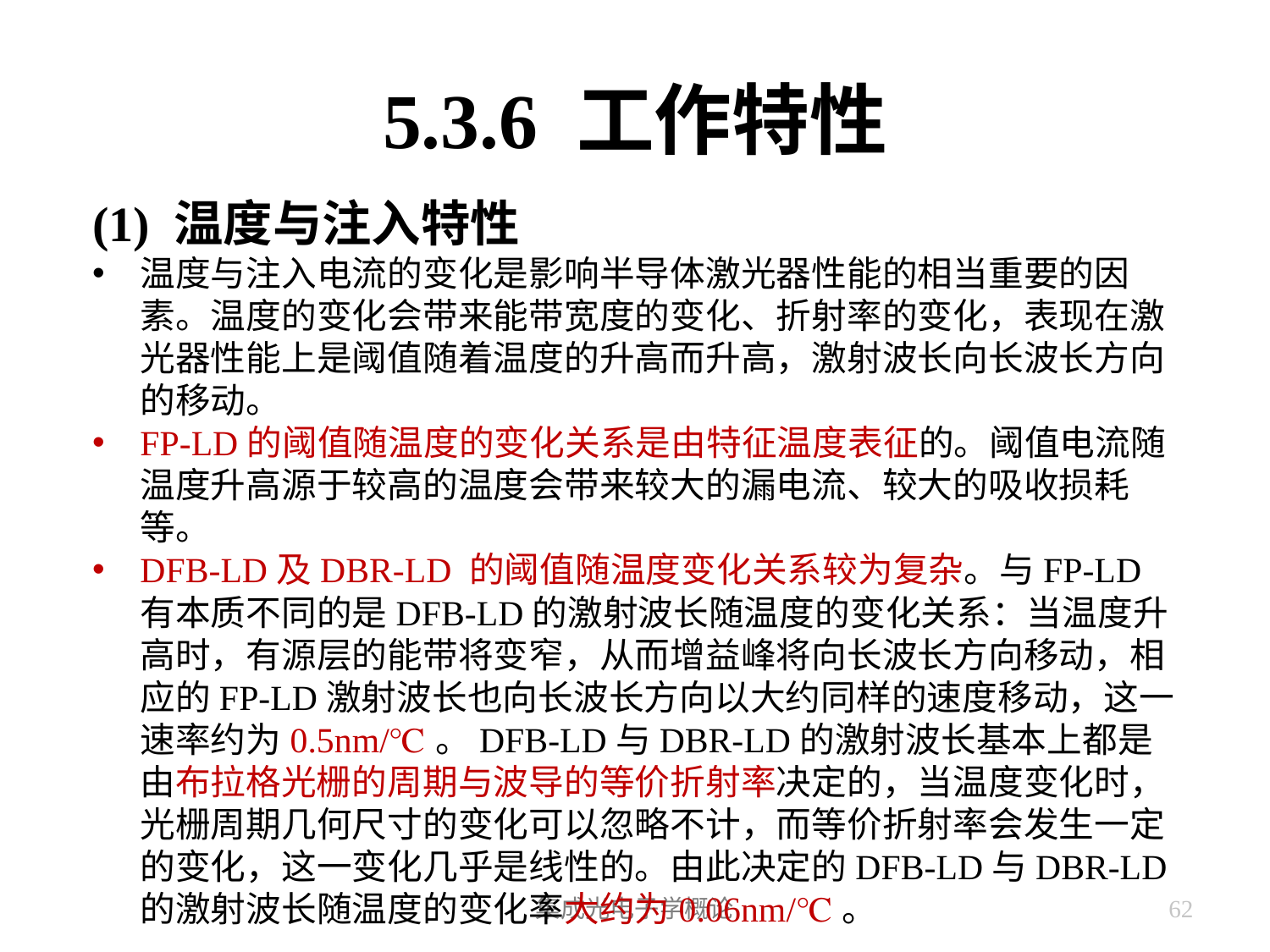

# 5.3.6 工作特性
(1) 温度与注入特性
温度与注入电流的变化是影响半导体激光器性能的相当重要的因素。温度的变化会带来能带宽度的变化、折射率的变化，表现在激光器性能上是阈值随着温度的升高而升高，激射波长向长波长方向的移动。
FP-LD的阈值随温度的变化关系是由特征温度表征的。阈值电流随温度升高源于较高的温度会带来较大的漏电流、较大的吸收损耗等。
DFB-LD及DBR-LD 的阈值随温度变化关系较为复杂。与FP-LD有本质不同的是DFB-LD的激射波长随温度的变化关系：当温度升高时，有源层的能带将变窄，从而增益峰将向长波长方向移动，相应的FP-LD激射波长也向长波长方向以大约同样的速度移动，这一速率约为0.5nm/℃。DFB-LD与DBR-LD的激射波长基本上都是由布拉格光栅的周期与波导的等价折射率决定的，当温度变化时，光栅周期几何尺寸的变化可以忽略不计，而等价折射率会发生一定的变化，这一变化几乎是线性的。由此决定的DFB-LD与DBR-LD的激射波长随温度的变化率大约为0.06nm/℃。

集成光电子学概论
62